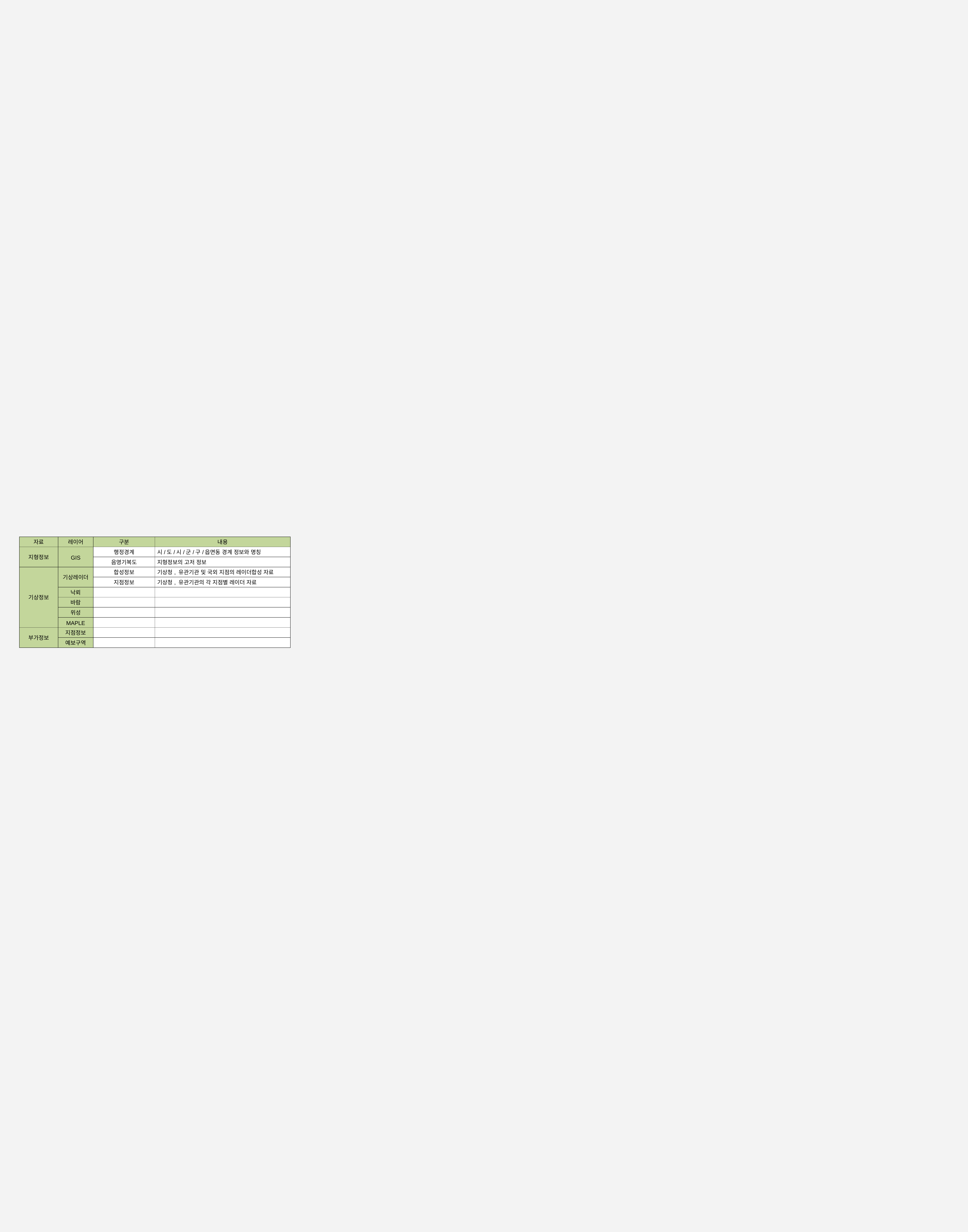

| 자료 | 레이어 | 구분 | 내용 |
| --- | --- | --- | --- |
| 지형정보 | GIS | 행정경계 | 시/도/시/군/구/읍면동 경계 정보와 명칭 |
|  |  | 음영기복도 | 지형정보의 고저 정보 |
| 기상정보 | 기상레이더 | 합성정보 | 기상청, 유관기관 및 국외 지점의 레이더합성 자료 |
|  |  | 지점정보 | 기상청, 유관기관의 각 지점별 레이더 자료 |
|  | 낙뢰 |  |  |
|  | 바람 |  |  |
|  | 위성 |  |  |
|  | MAPLE |  |  |
| 부가정보 | 지점정보 |  |  |
|  | 예보구역 |  |  |